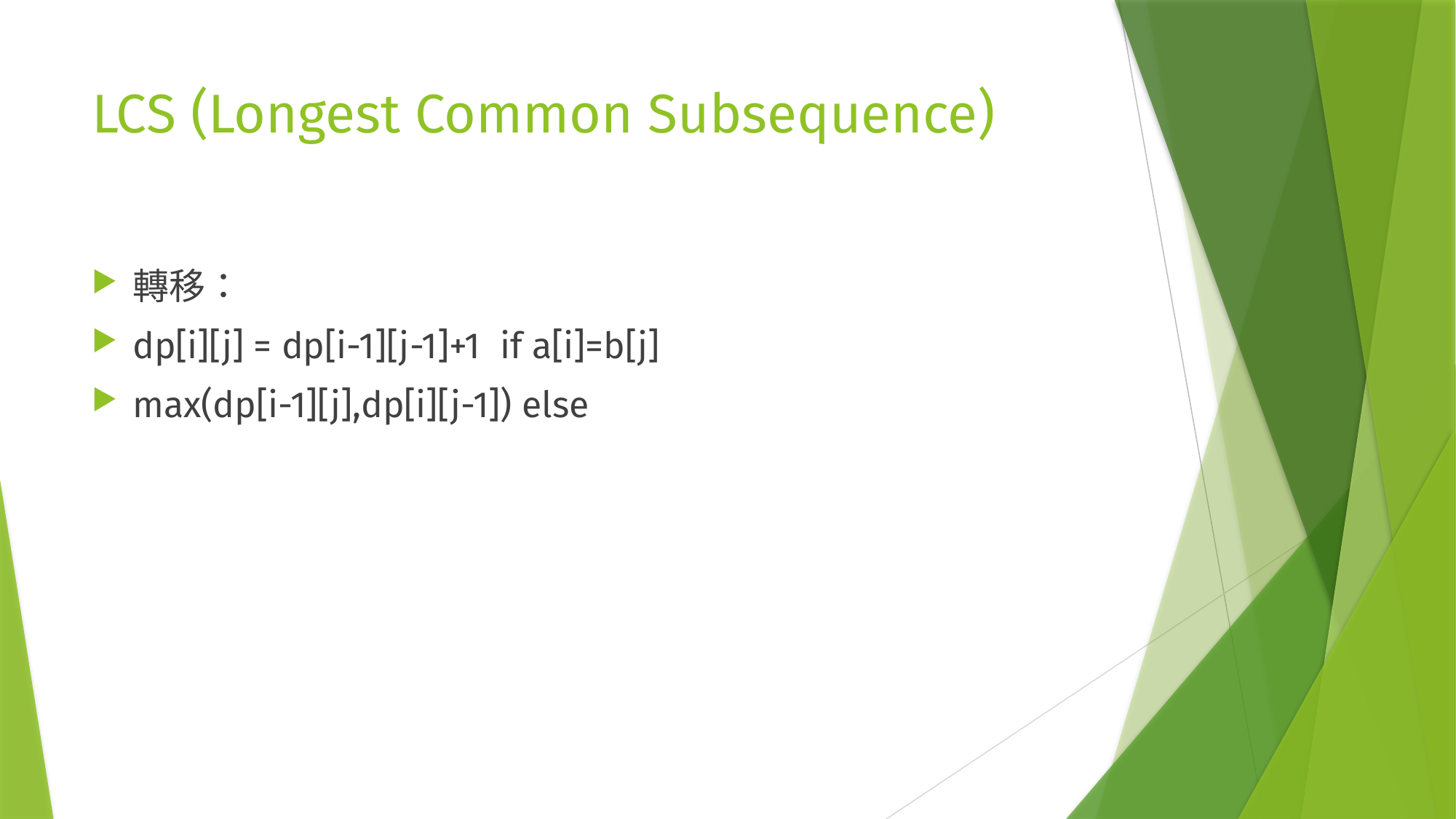

# LCS (Longest Common Subsequence)
轉移：
dp[i][j] = dp[i-1][j-1]+1  if a[i]=b[j]
max(dp[i-1][j],dp[i][j-1]) else